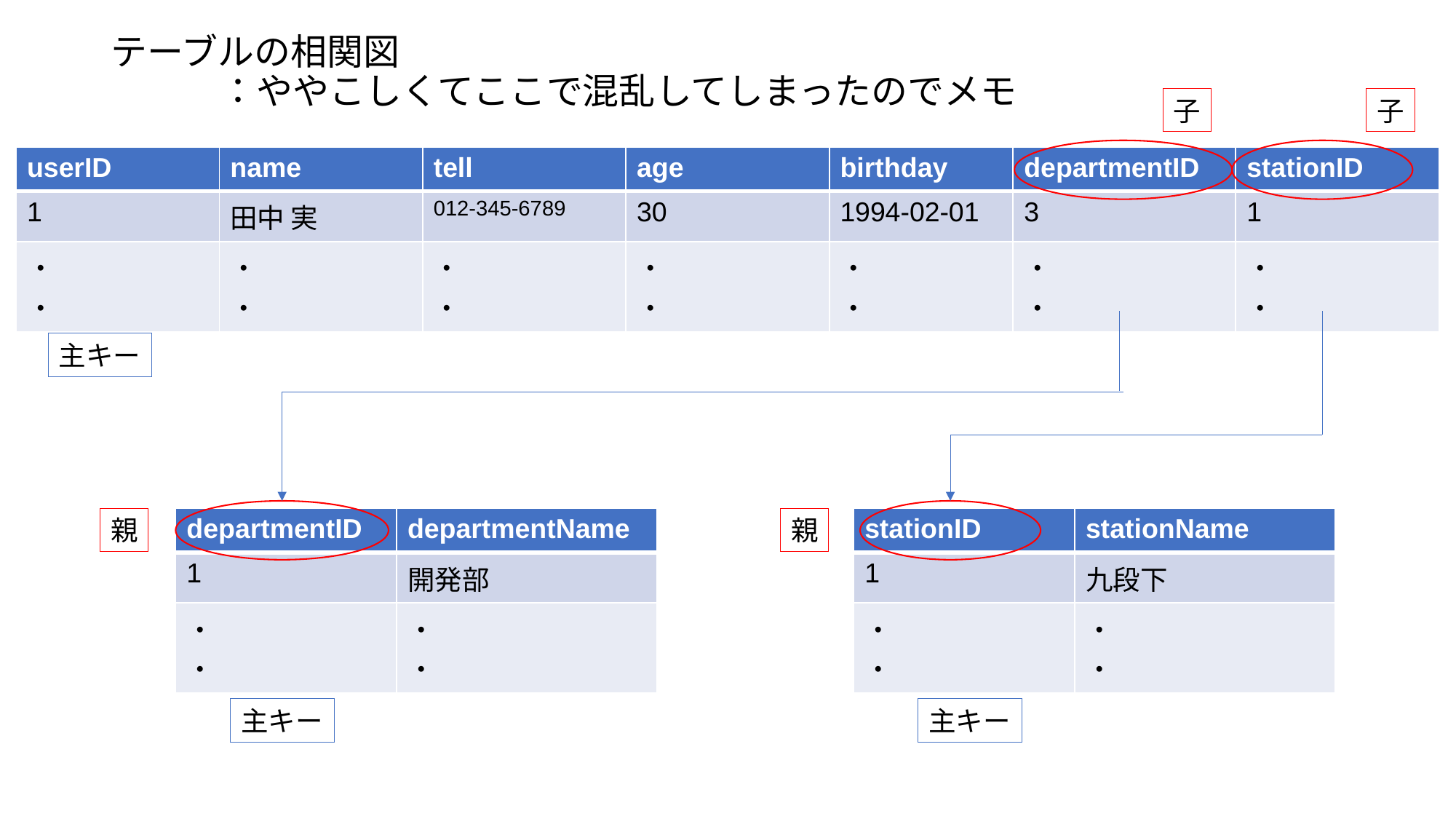

# テーブルの相関図 ：ややこしくてここで混乱してしまったのでメモ
子
子

| userID | name | tell | age | birthday | departmentID | stationID |
| --- | --- | --- | --- | --- | --- | --- |
| 1 | 田中 実 | 012-345-6789 | 30 | 1994-02-01 | 3 | 1 |
| ・ ・ | ・ ・ | ・ ・ | ・ ・ | ・ ・ | ・ ・ | ・ ・ |
主キー

親
親
| stationID | stationName |
| --- | --- |
| 1 | 九段下 |
| ・ ・ | ・ ・ |
| departmentID | departmentName |
| --- | --- |
| 1 | 開発部 |
| ・ ・ | ・ ・ |
主キー
主キー